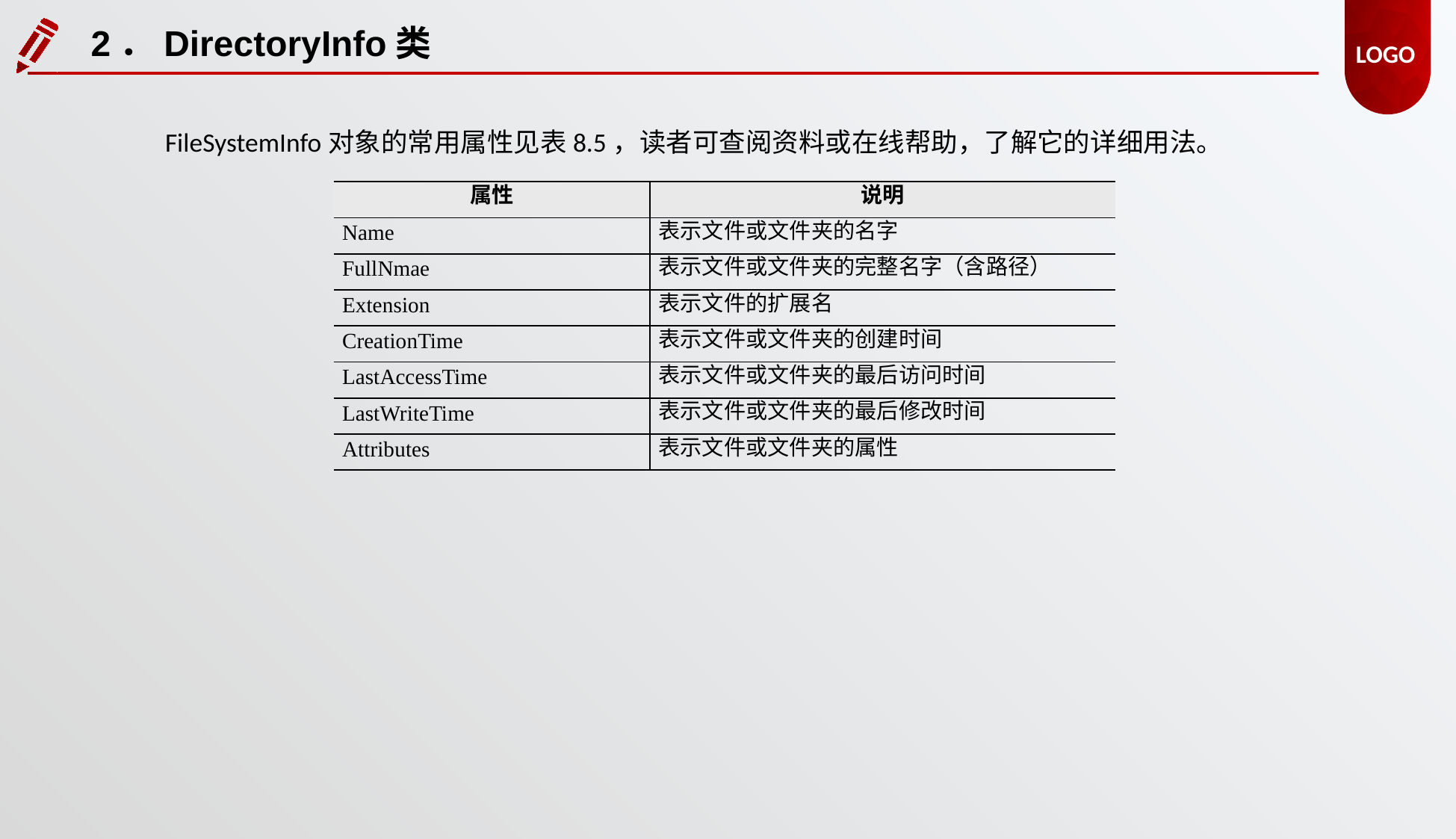

2．DirectoryInfo类
FileSystemInfo对象的常用属性见表8.5，读者可查阅资料或在线帮助，了解它的详细用法。
| 属性 | 说明 |
| --- | --- |
| Name | 表示文件或文件夹的名字 |
| FullNmae | 表示文件或文件夹的完整名字（含路径） |
| Extension | 表示文件的扩展名 |
| CreationTime | 表示文件或文件夹的创建时间 |
| LastAccessTime | 表示文件或文件夹的最后访问时间 |
| LastWriteTime | 表示文件或文件夹的最后修改时间 |
| Attributes | 表示文件或文件夹的属性 |